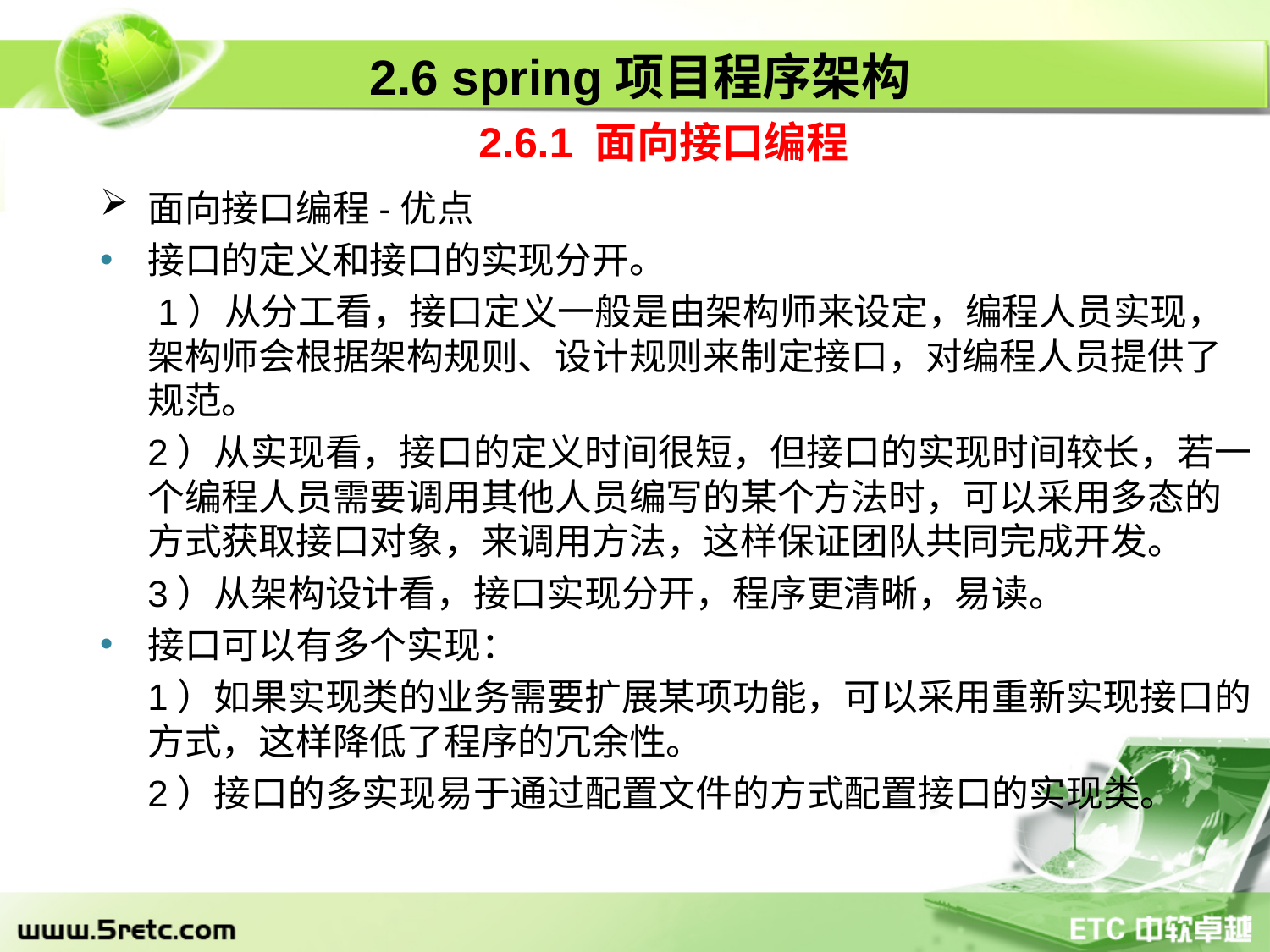

2.6 spring项目程序架构

2.6.1 面向接口编程

面向接口编程-优点
接口的定义和接口的实现分开。
	 1）从分工看，接口定义一般是由架构师来设定，编程人员实现，架构师会根据架构规则、设计规则来制定接口，对编程人员提供了规范。
	2）从实现看，接口的定义时间很短，但接口的实现时间较长，若一个编程人员需要调用其他人员编写的某个方法时，可以采用多态的方式获取接口对象，来调用方法，这样保证团队共同完成开发。
	3）从架构设计看，接口实现分开，程序更清晰，易读。
接口可以有多个实现：
	1）如果实现类的业务需要扩展某项功能，可以采用重新实现接口的方式，这样降低了程序的冗余性。
	2）接口的多实现易于通过配置文件的方式配置接口的实现类。